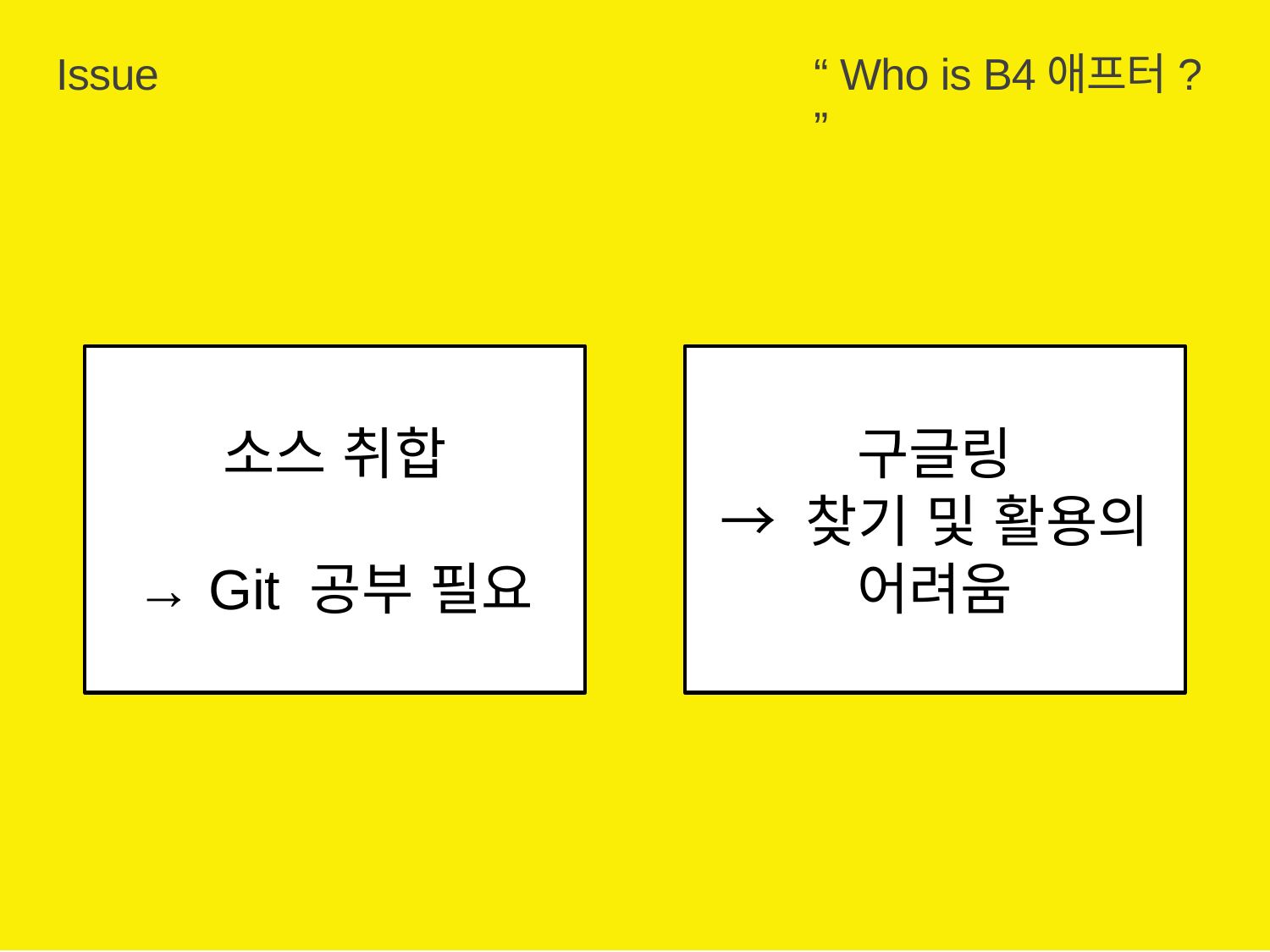

Issue
“ Who is B4애프터? ”
소스 취합

→ Git 공부 필요
구글링
→ 찾기 및 활용의
어려움